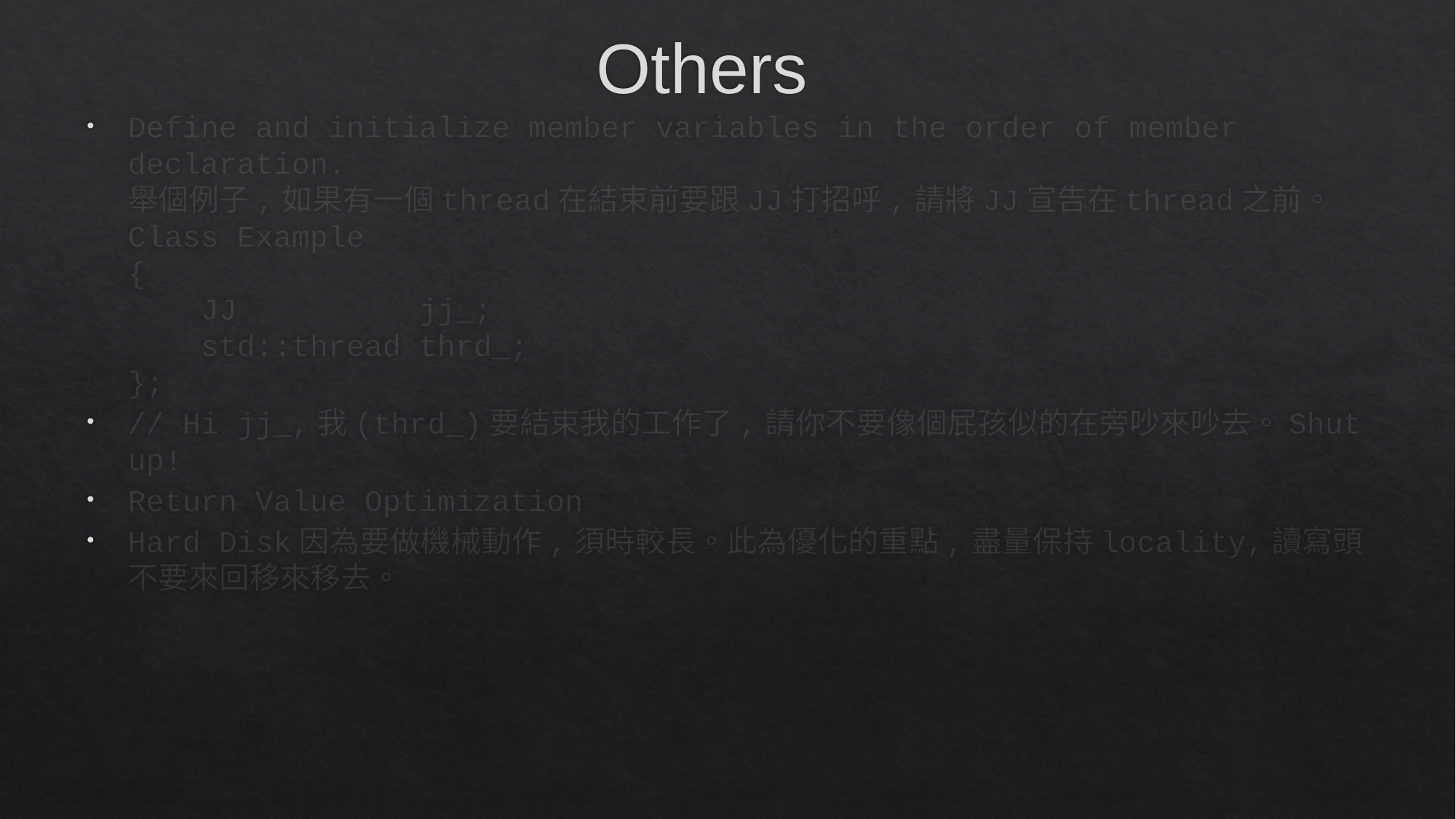

# Others
Define and initialize member variables in the order of member declaration.
舉個例子,如果有一個thread在結束前要跟JJ打招呼,請將JJ宣告在thread之前。
Class Example
{
    JJ          jj_;
    std::thread thrd_;
};
// Hi jj_,我(thrd_)要結束我的工作了,請你不要像個屁孩似的在旁吵來吵去。Shut up!
Return Value Optimization
Hard Disk因為要做機械動作,須時較長。此為優化的重點,盡量保持locality,讀寫頭不要來回移來移去。